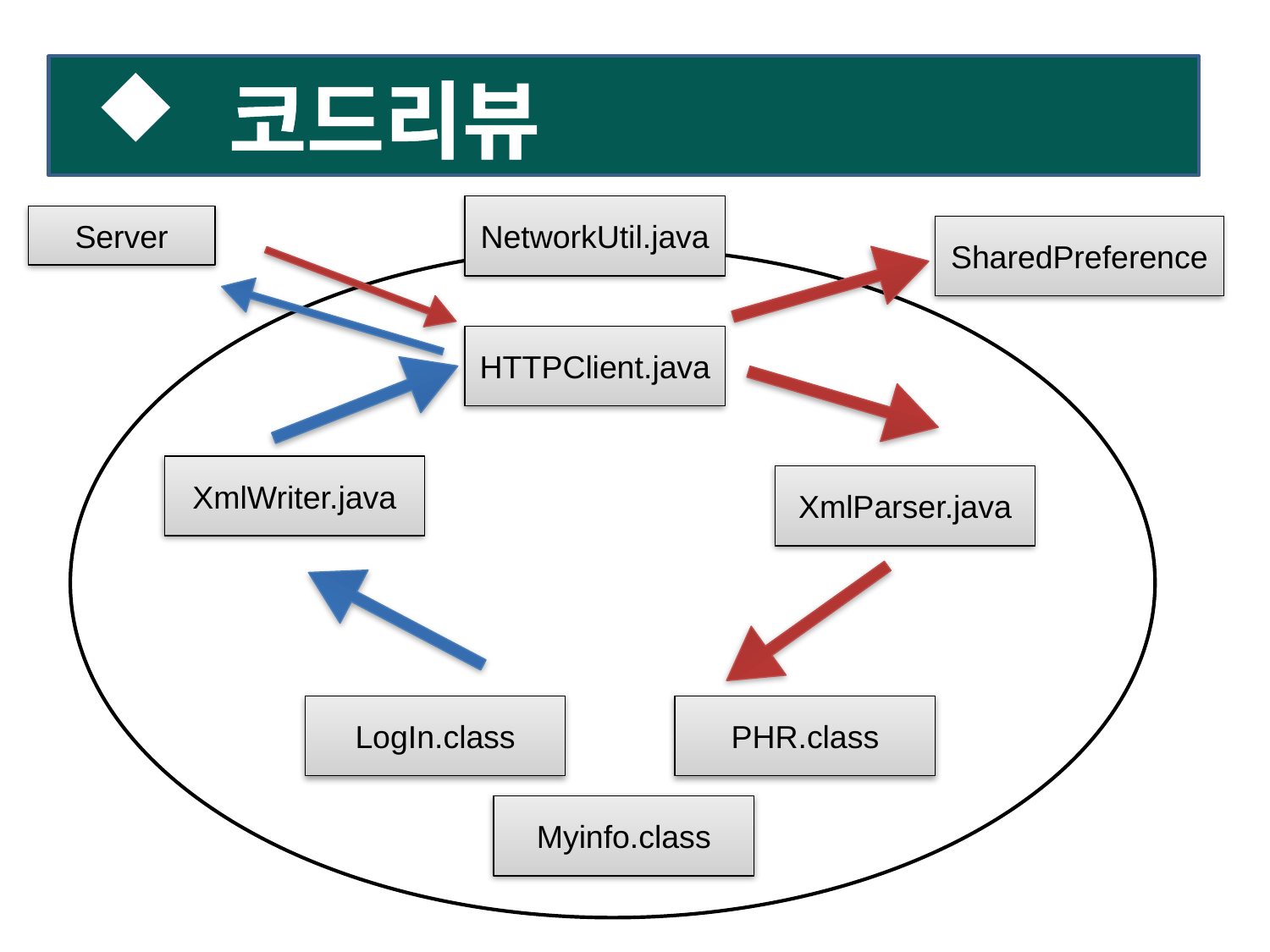

코드리뷰
NetworkUtil.java
Server
SharedPreference

HTTPClient.java

XmlWriter.java
XmlParser.java

LogIn.class
PHR.class
Myinfo.class